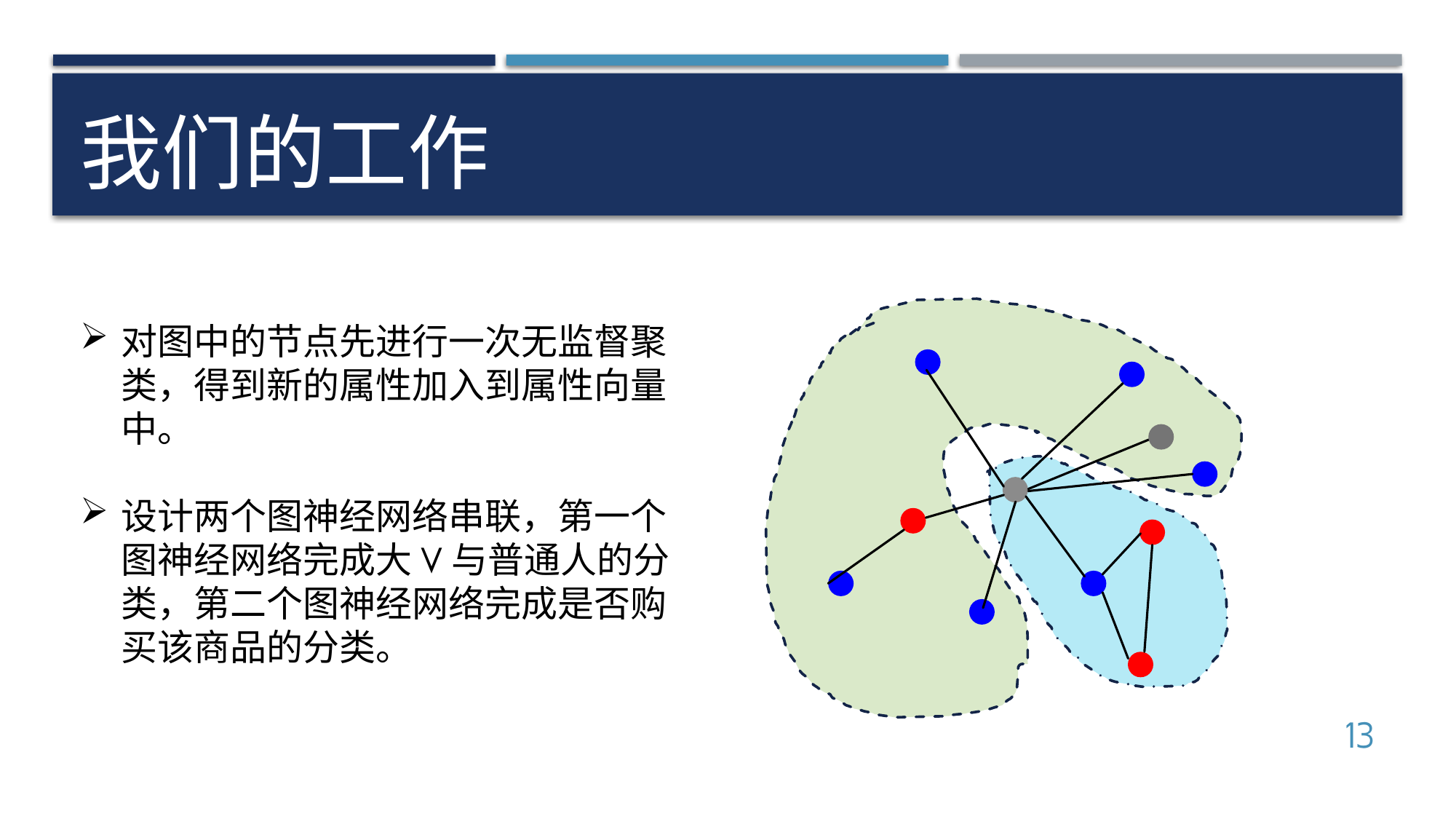

# 我们的工作

对图中的节点先进行一次无监督聚类，得到新的属性加入到属性向量中。

设计两个图神经网络串联，第一个图神经网络完成大V与普通人的分类，第二个图神经网络完成是否购买该商品的分类。

13